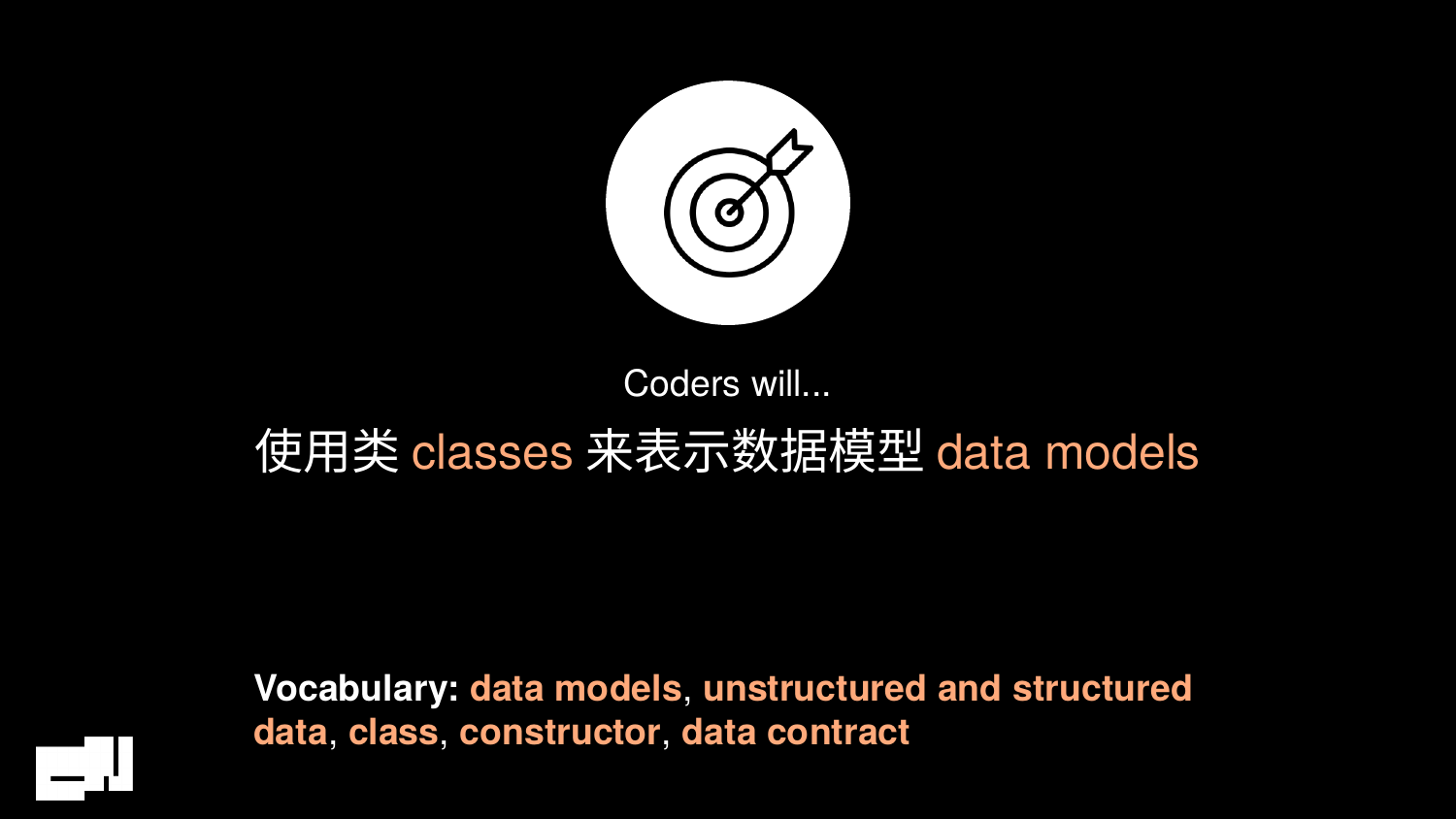

# 使用类classes来表示数据模型data models
Vocabulary: data models, unstructured and structured data, class, constructor, data contract